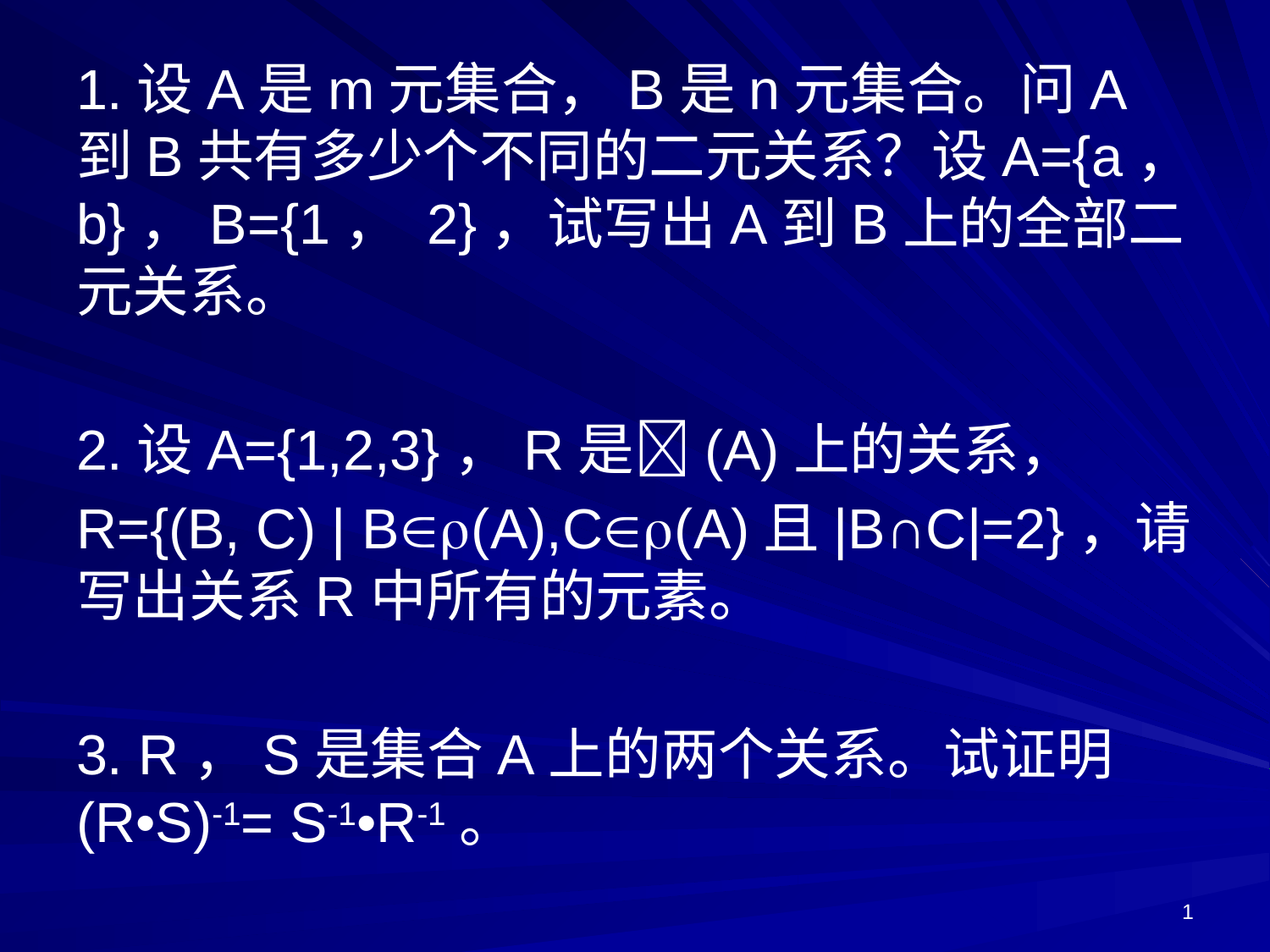

1.设A是m元集合，B是n元集合。问A到B共有多少个不同的二元关系？设A={a，b}，B={1， 2}，试写出A到B上的全部二元关系。

2.设A={1,2,3}，R是ρ(A)上的关系，
R={(B, C) | B∈ρ(A),C∈ρ(A)且|B∩C|=2}，请写出关系R中所有的元素。

3. R，S是集合A上的两个关系。试证明
(R•S)-1= S-1•R-1。

1